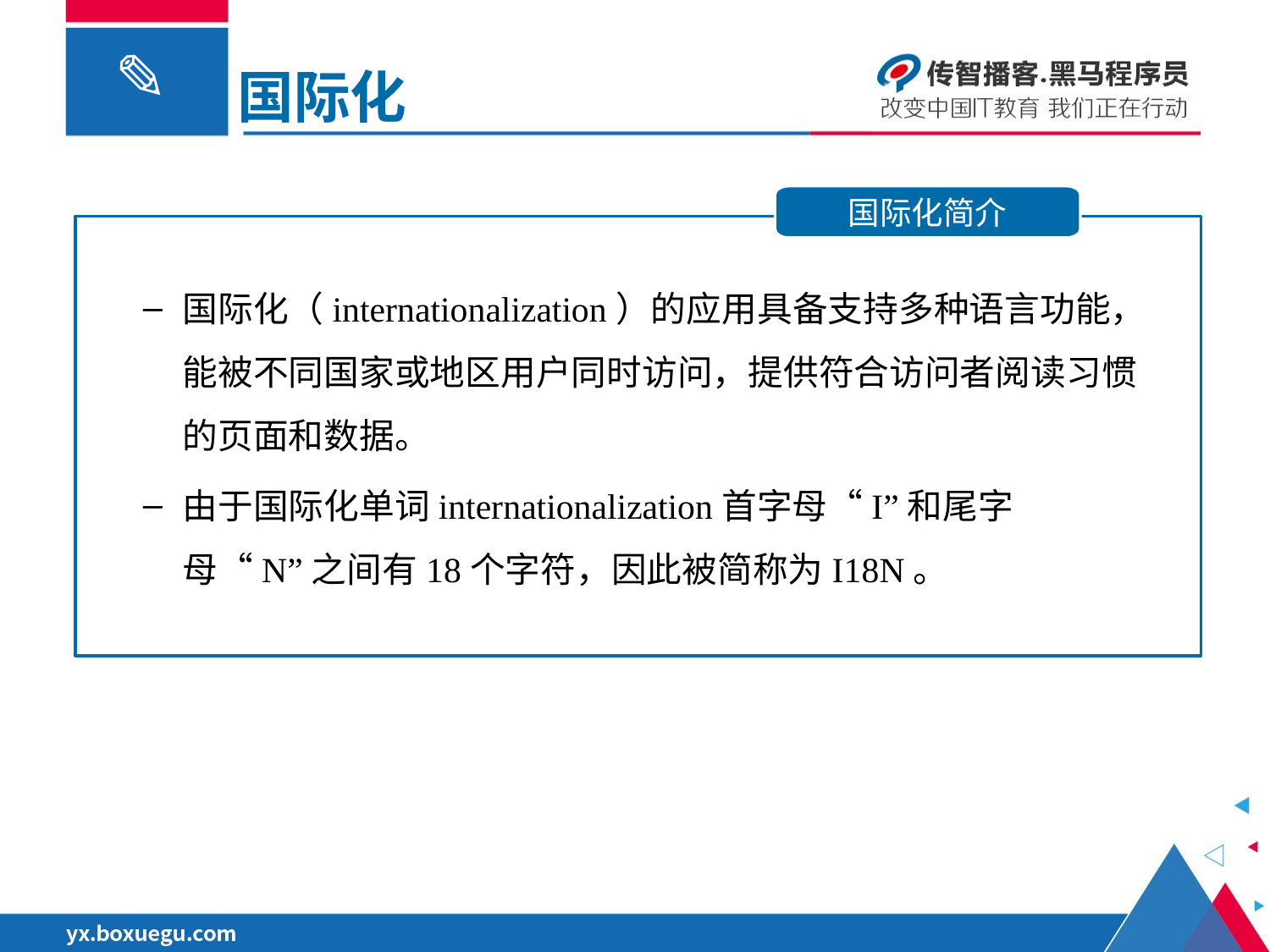

国际化
国际化简介

国际化（internationalization）的应用具备支持多种语言功能，能被不同国家或地区用户同时访问，提供符合访问者阅读习惯的页面和数据。
由于国际化单词internationalization首字母“I”和尾字母“N”之间有18个字符，因此被简称为I18N。